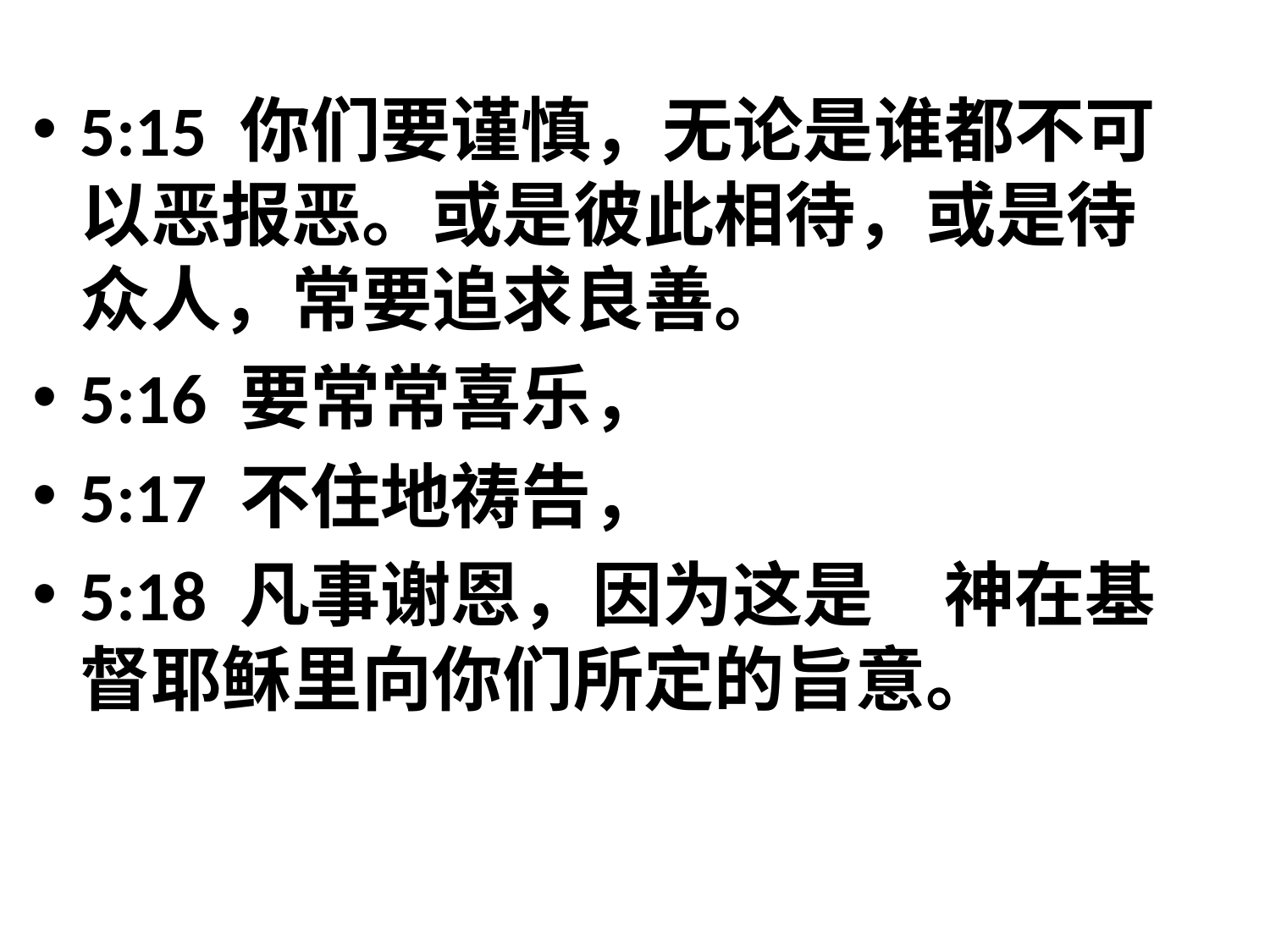

5:15 你们要谨慎，无论是谁都不可以恶报恶。或是彼此相待，或是待众人，常要追求良善。
5:16 要常常喜乐，
5:17 不住地祷告，
5:18 凡事谢恩，因为这是　神在基督耶稣里向你们所定的旨意。